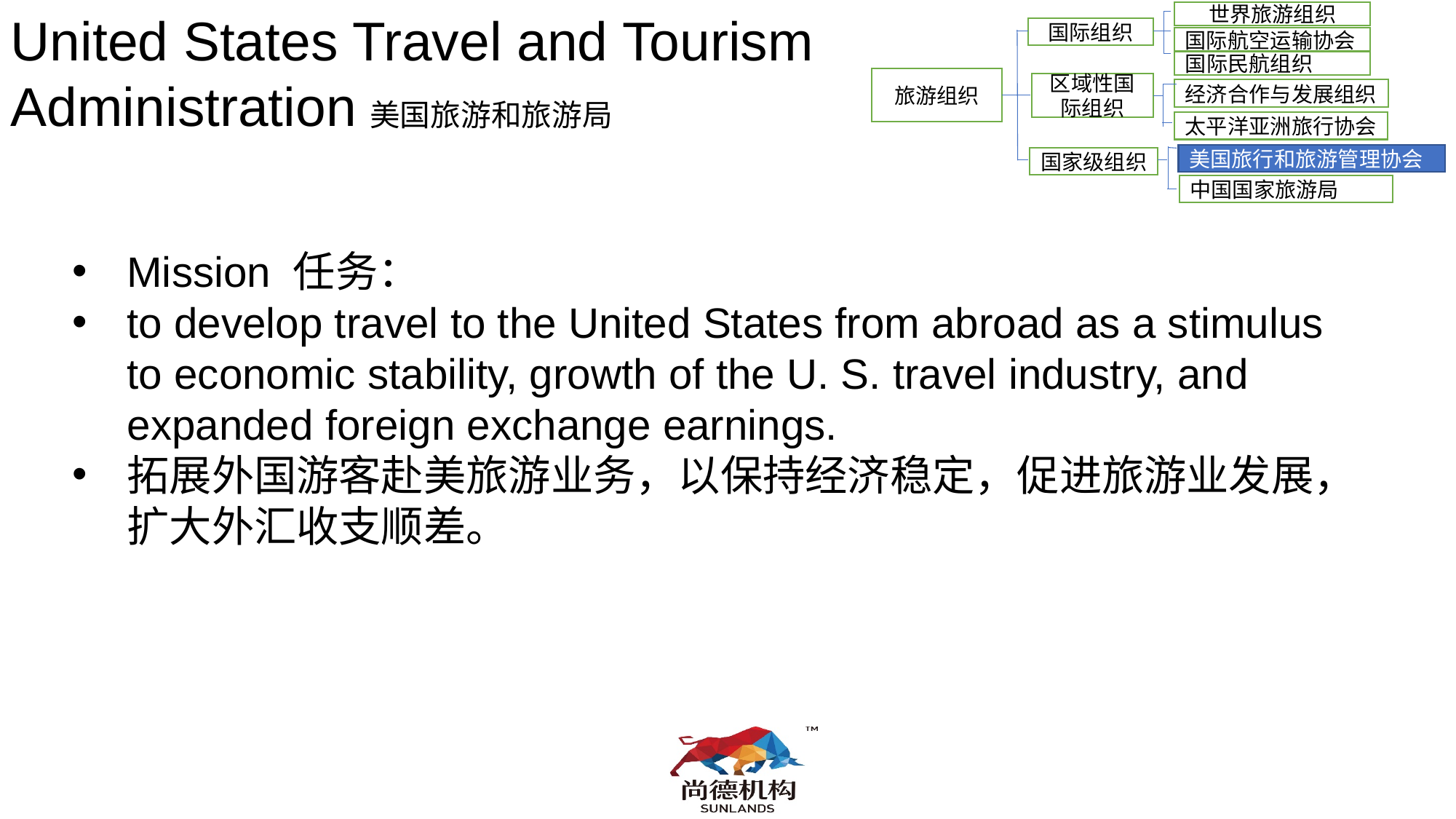

United States Travel and Tourism Administration美国旅游和旅游局
世界旅游组织
国际组织
国际航空运输协会
国际民航组织
旅游组织
区域性国际组织
经济合作与发展组织
太平洋亚洲旅行协会
美国旅行和旅游管理协会
国家级组织
中国国家旅游局
Mission 任务：
to develop travel to the United States from abroad as a stimulus to economic stability, growth of the U. S. travel industry, and expanded foreign exchange earnings.
拓展外国游客赴美旅游业务，以保持经济稳定，促进旅游业发展，扩大外汇收支顺差。